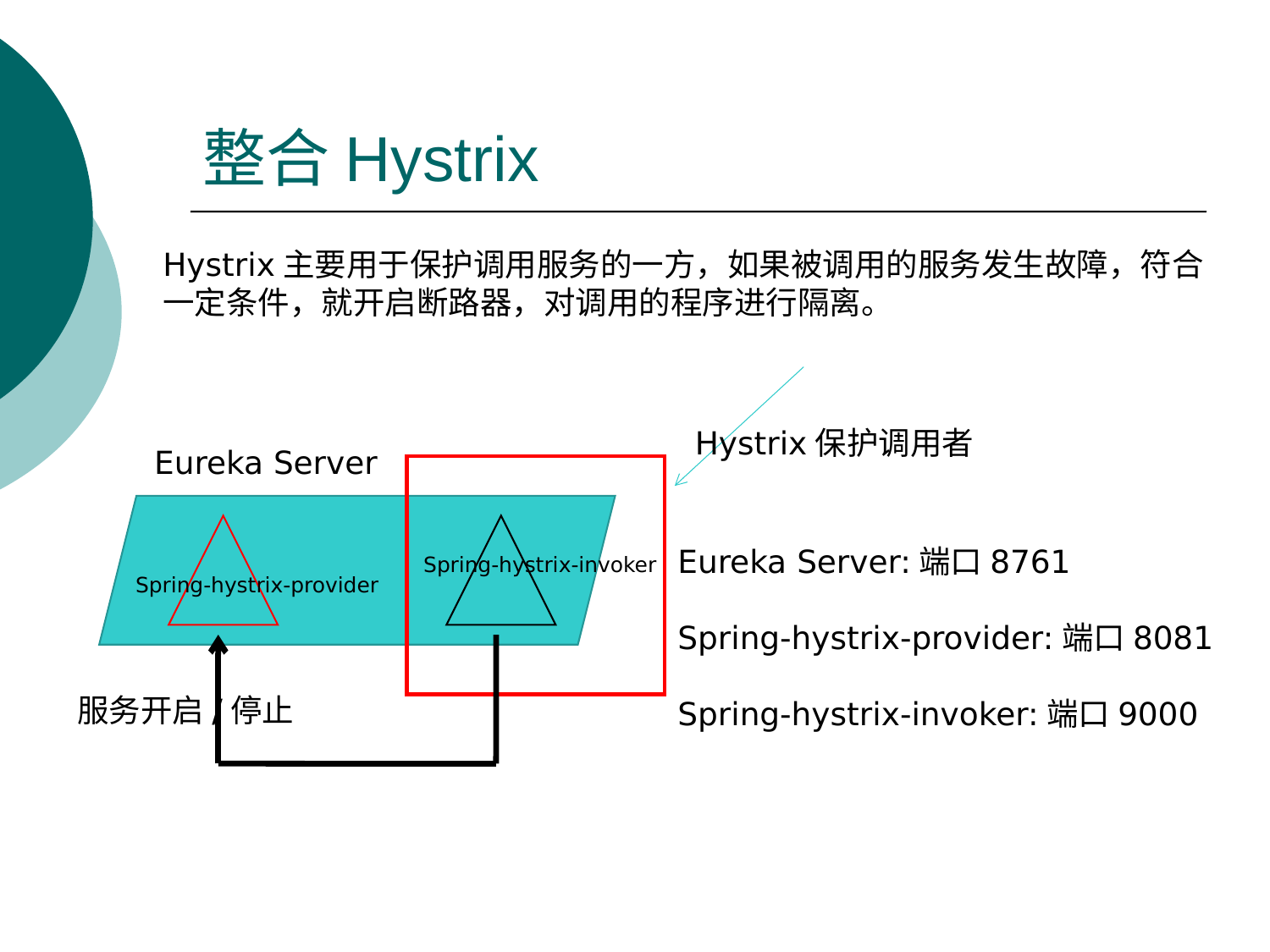

# 整合Hystrix
Hystrix主要用于保护调用服务的一方，如果被调用的服务发生故障，符合
一定条件，就开启断路器，对调用的程序进行隔离。
Hystrix保护调用者
Eureka Server

Eureka Server:端口8761

Spring-hystrix-provider:端口8081

Spring-hystrix-invoker:端口9000

Spring-hystrix-invoker
Spring-hystrix-provider
服务开启/停止